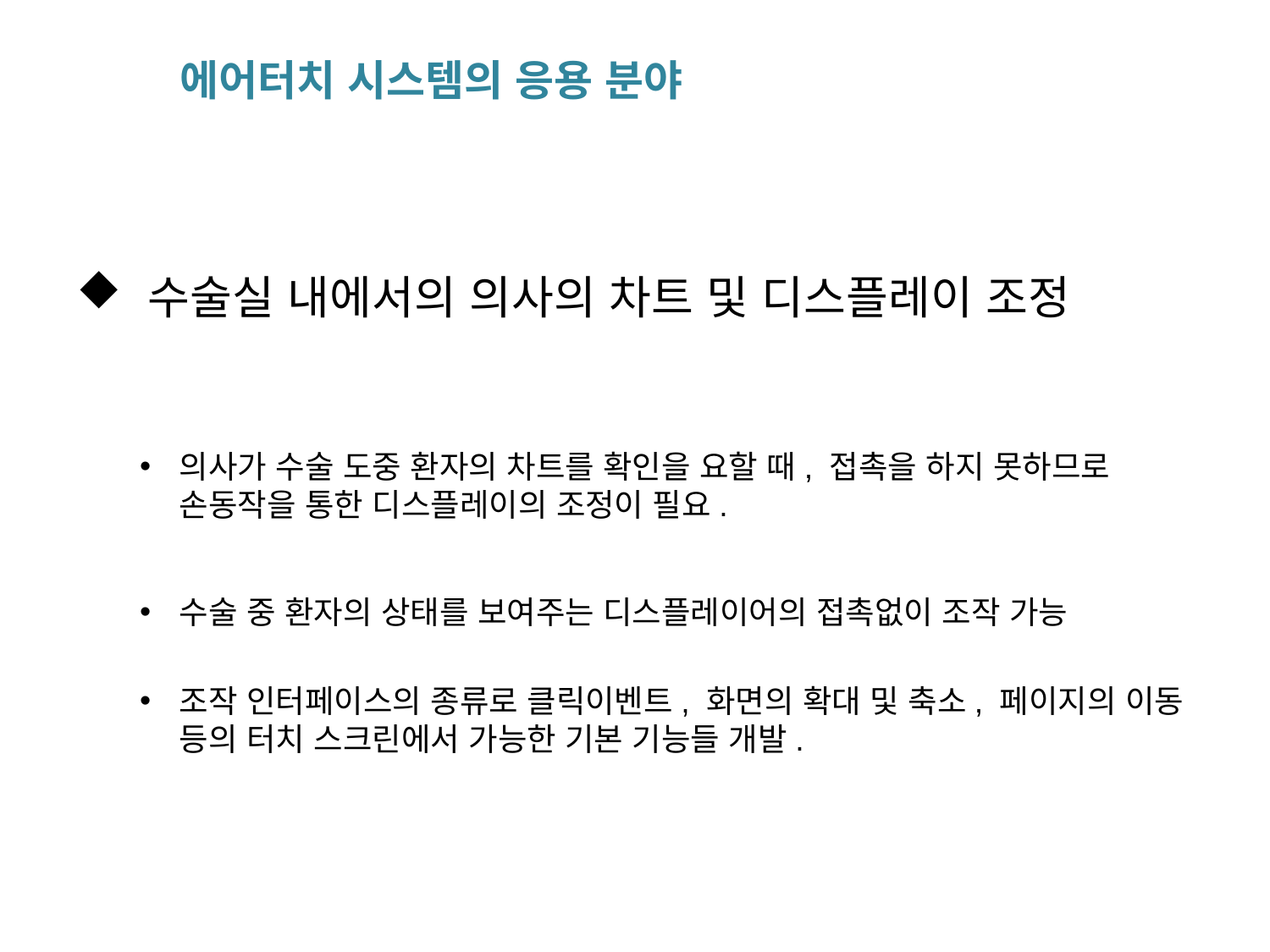

에어터치 시스템의 응용 분야

 수술실 내에서의 의사의 차트 및 디스플레이 조정

의사가 수술 도중 환자의 차트를 확인을 요할 때, 접촉을 하지 못하므로 손동작을 통한 디스플레이의 조정이 필요.

수술 중 환자의 상태를 보여주는 디스플레이어의 접촉없이 조작 가능

조작 인터페이스의 종류로 클릭이벤트, 화면의 확대 및 축소, 페이지의 이동 등의 터치 스크린에서 가능한 기본 기능들 개발.